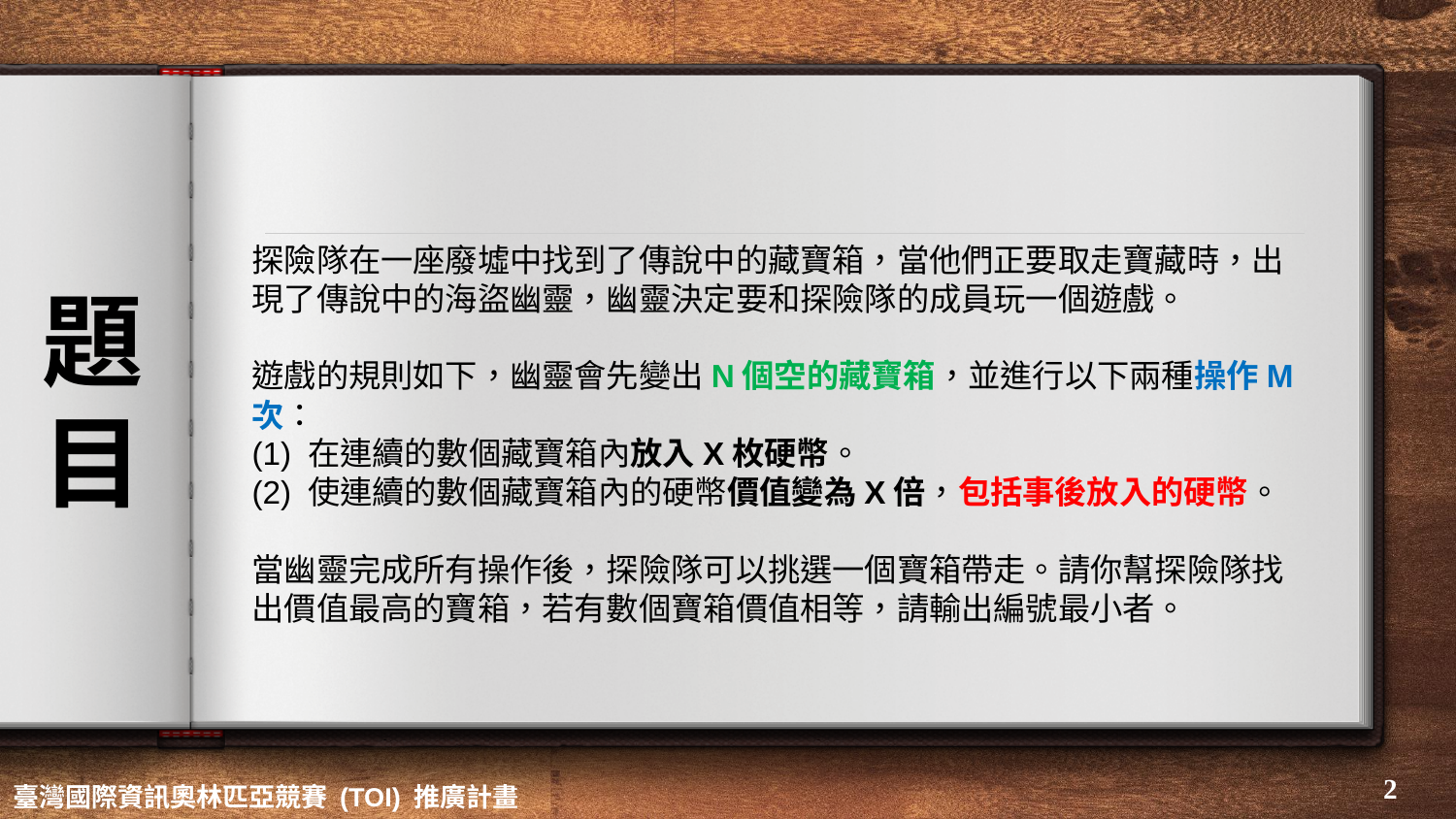

探險隊在一座廢墟中找到了傳說中的藏寶箱，當他們正要取走寶藏時，出現了傳說中的海盜幽靈，幽靈決定要和探險隊的成員玩一個遊戲。

遊戲的規則如下，幽靈會先變出N個空的藏寶箱，並進行以下兩種操作M次：
(1) 在連續的數個藏寶箱內放入X枚硬幣。
(2) 使連續的數個藏寶箱內的硬幣價值變為X倍，包括事後放入的硬幣。

當幽靈完成所有操作後，探險隊可以挑選一個寶箱帶走。請你幫探險隊找出價值最高的寶箱，若有數個寶箱價值相等，請輸出編號最小者。
# 題 目
2